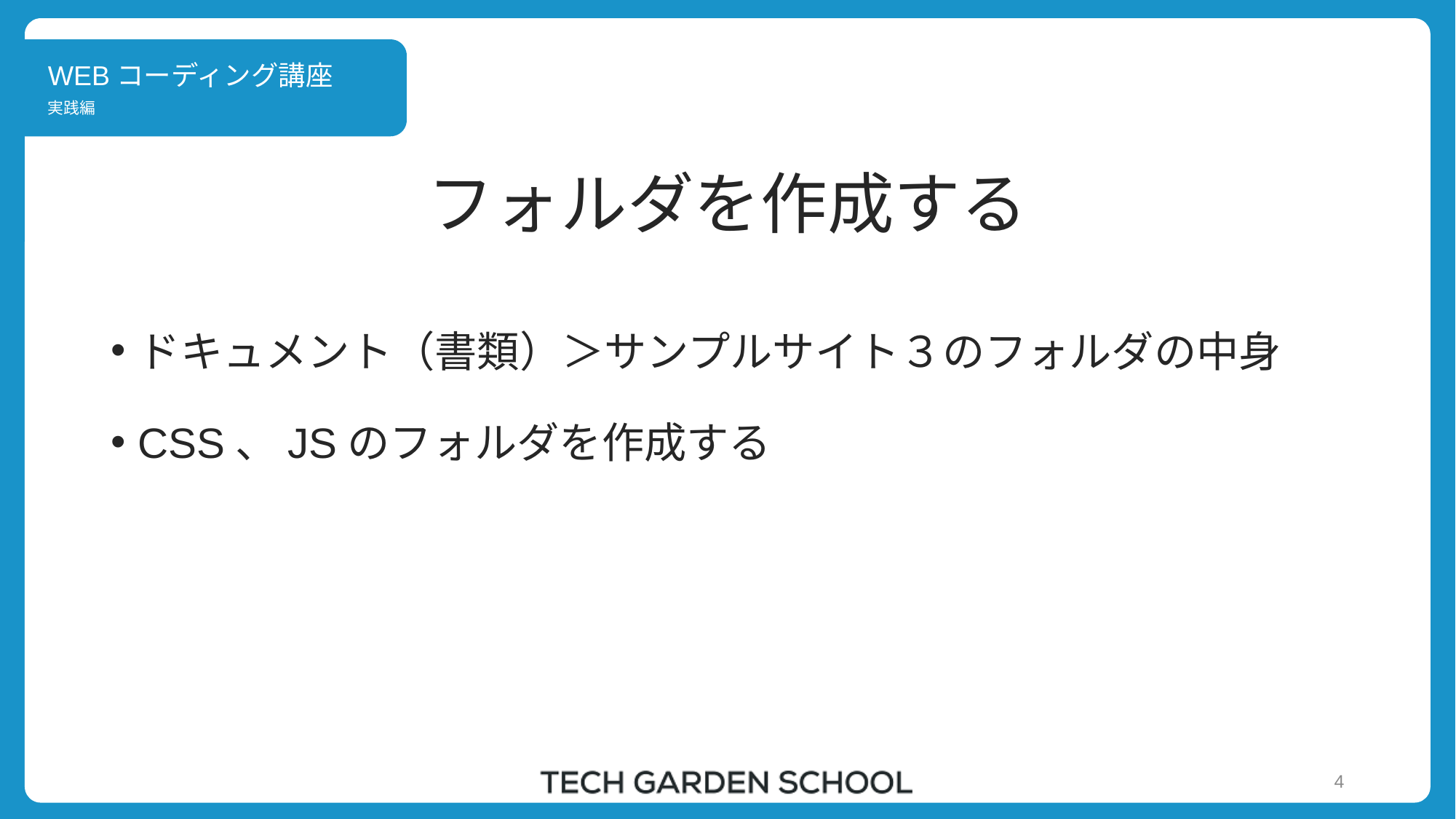

# フォルダを作成する
ドキュメント（書類）＞サンプルサイト３のフォルダの中身
CSS、JSのフォルダを作成する

4